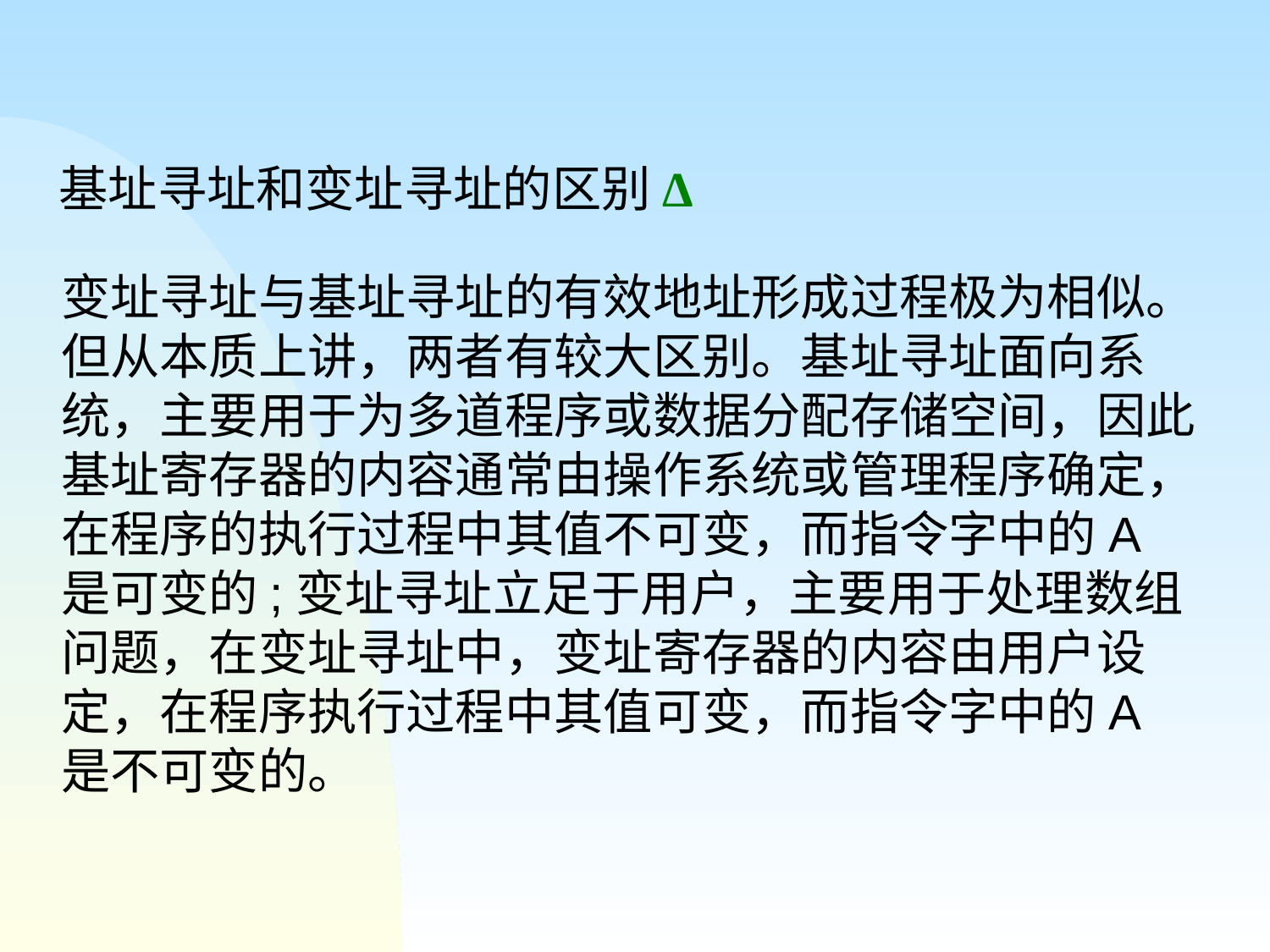

基址寻址和变址寻址的区别Δ
变址寻址与基址寻址的有效地址形成过程极为相似。但从本质上讲，两者有较大区别。基址寻址面向系统，主要用于为多道程序或数据分配存储空间，因此基址寄存器的内容通常由操作系统或管理程序确定，在程序的执行过程中其值不可变，而指令字中的A是可变的;变址寻址立足于用户，主要用于处理数组问题，在变址寻址中，变址寄存器的内容由用户设定，在程序执行过程中其值可变，而指令字中的A是不可变的。
132